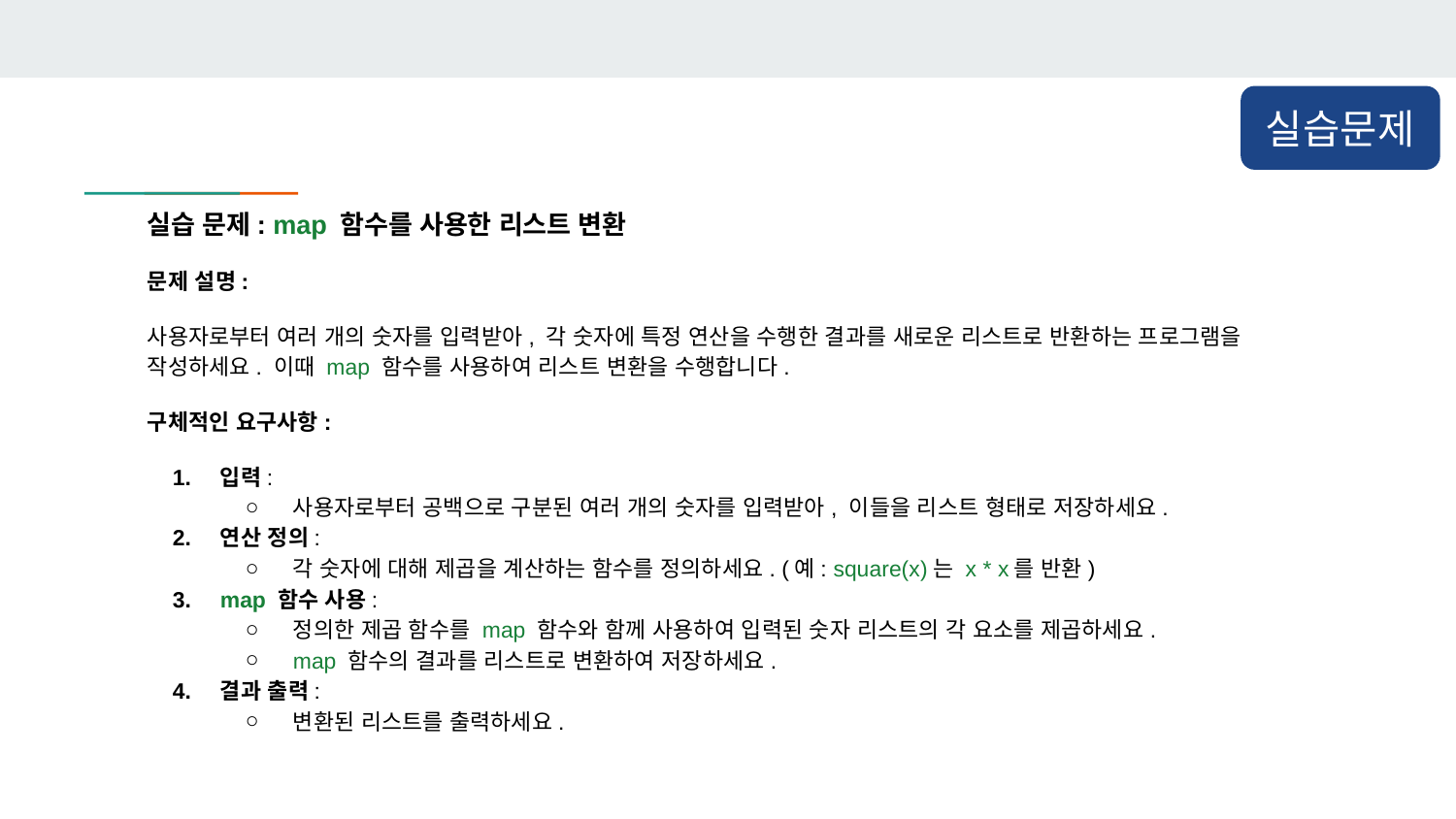

실습문제
실습 문제: map 함수를 사용한 리스트 변환
문제 설명:
사용자로부터 여러 개의 숫자를 입력받아, 각 숫자에 특정 연산을 수행한 결과를 새로운 리스트로 반환하는 프로그램을 작성하세요. 이때 map 함수를 사용하여 리스트 변환을 수행합니다.
구체적인 요구사항:
입력:
사용자로부터 공백으로 구분된 여러 개의 숫자를 입력받아, 이들을 리스트 형태로 저장하세요.
연산 정의:
각 숫자에 대해 제곱을 계산하는 함수를 정의하세요. (예: square(x)는 x * x를 반환)
map 함수 사용:
정의한 제곱 함수를 map 함수와 함께 사용하여 입력된 숫자 리스트의 각 요소를 제곱하세요.
map 함수의 결과를 리스트로 변환하여 저장하세요.
결과 출력:
변환된 리스트를 출력하세요.